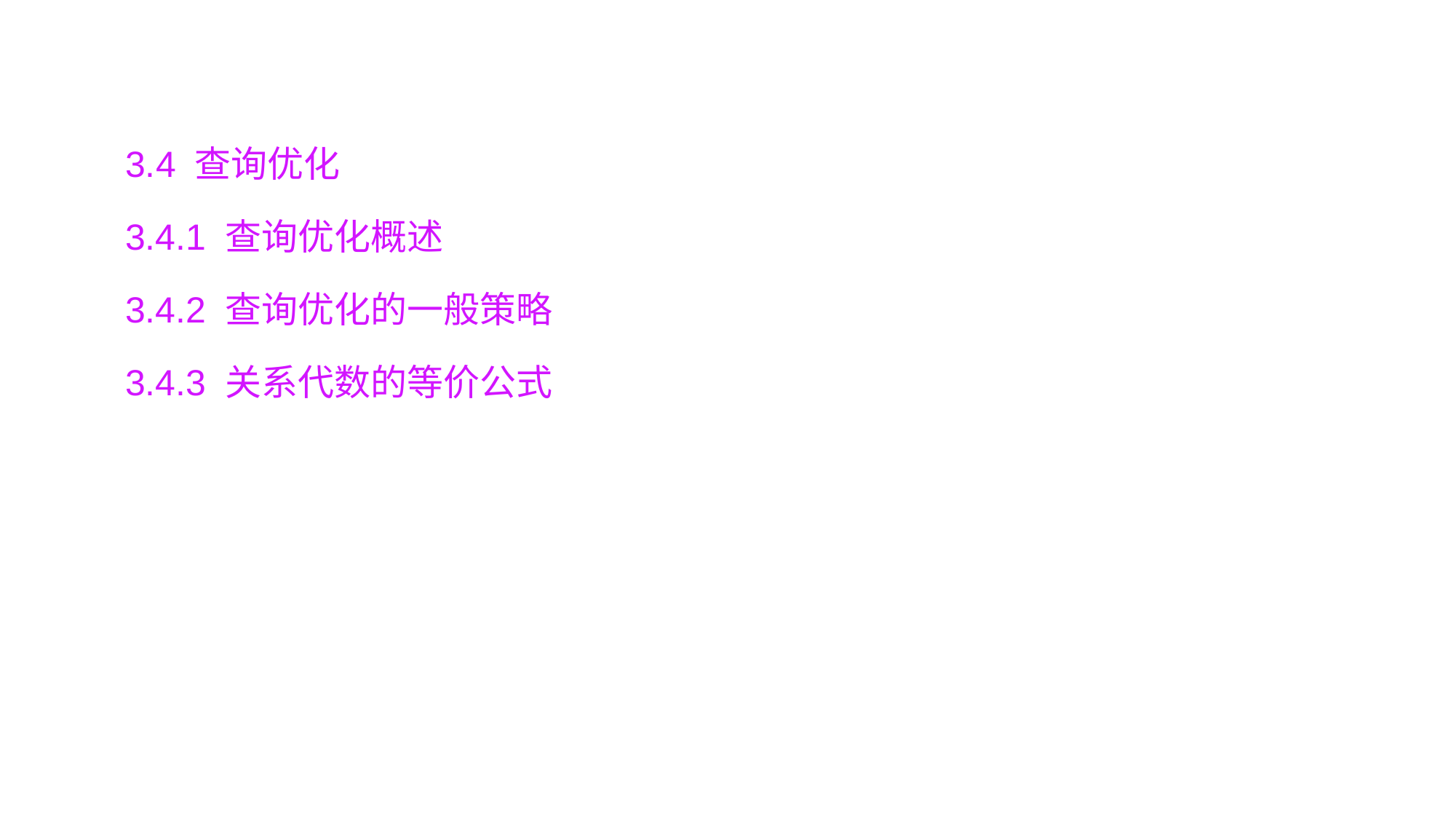

3.4 查询优化
3.4.1 查询优化概述
3.4.2 查询优化的一般策略
3.4.3 关系代数的等价公式